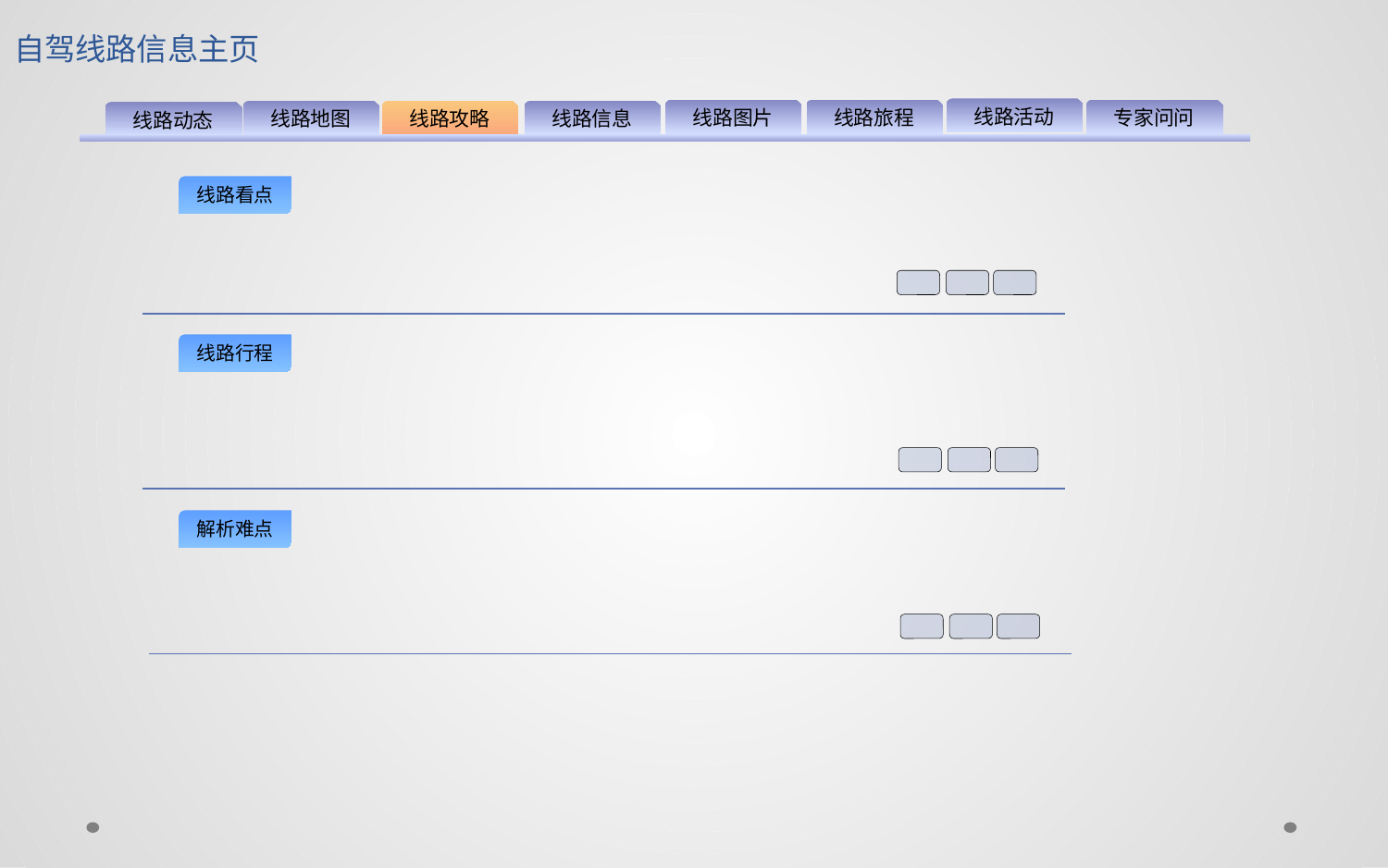

# 自驾线路信息主页
线路活动
线路图片
线路旅程
线路地图
线路信息
线路攻略
线路动态

专家问问
线路看点

线路行程

解析难点